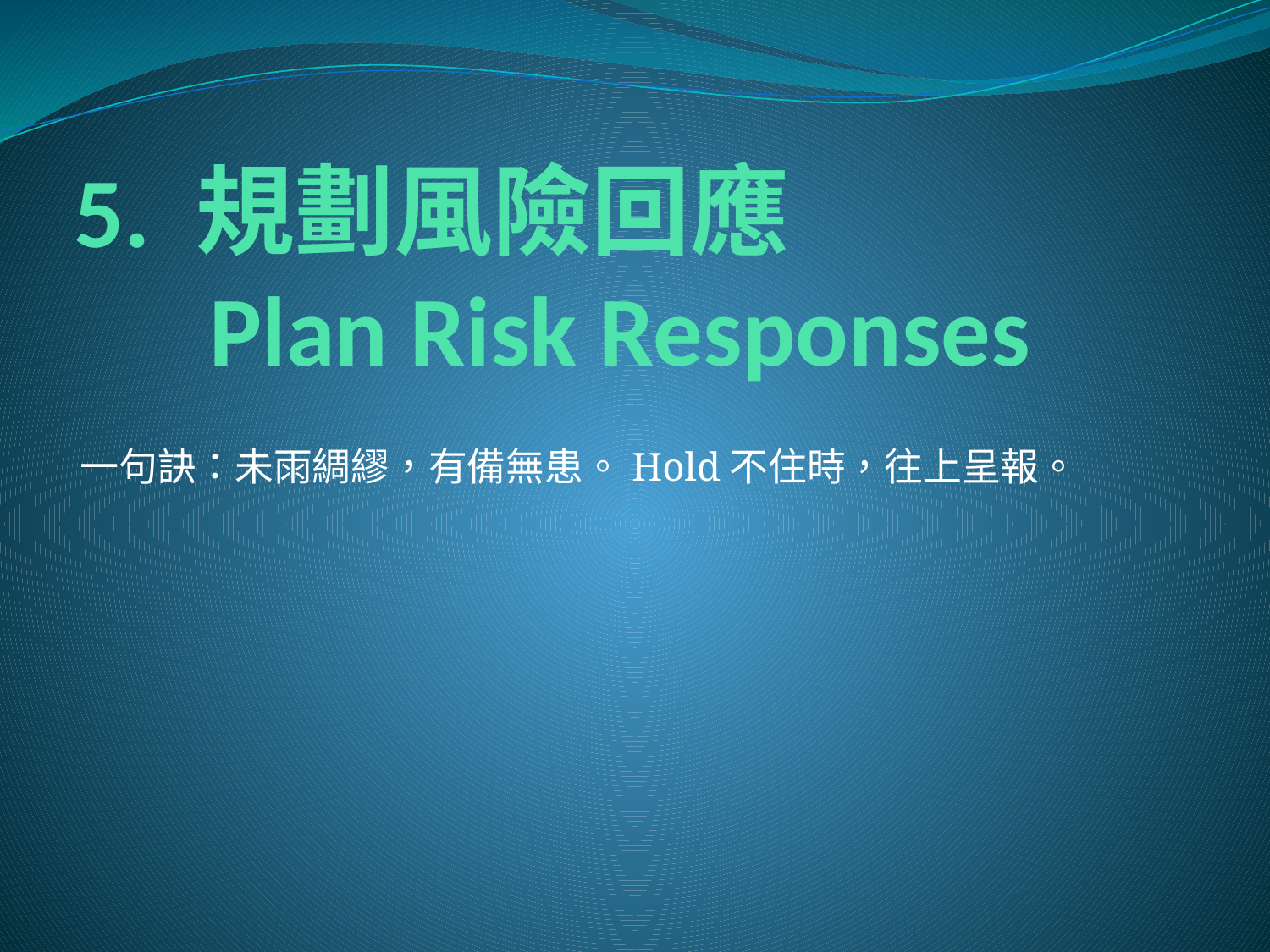

# 5. 規劃風險回應 Plan Risk Responses
一句訣：未雨綢繆，有備無患。Hold不住時，往上呈報。